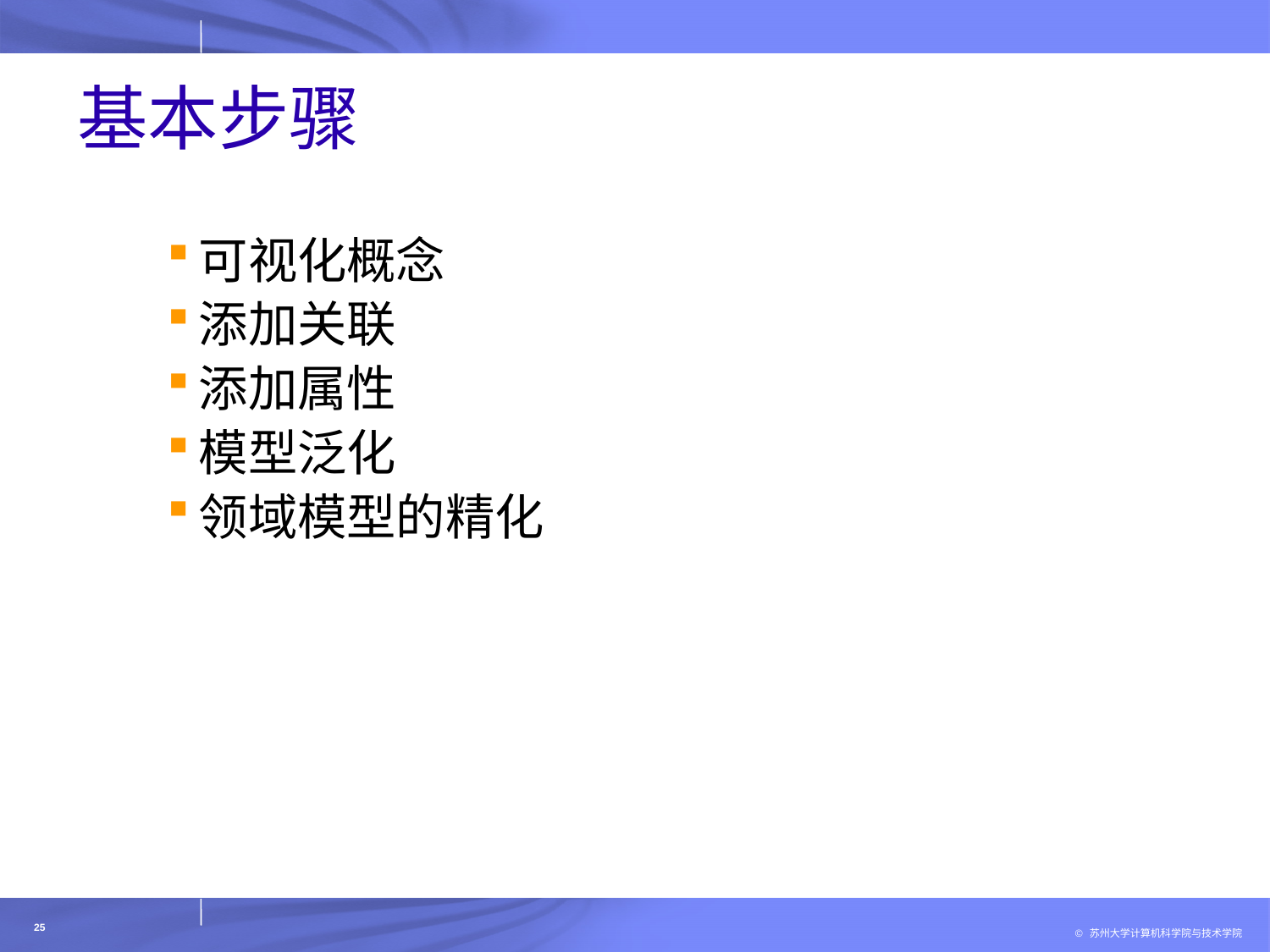

# 基本步骤
可视化概念
添加关联
添加属性
模型泛化
领域模型的精化
25